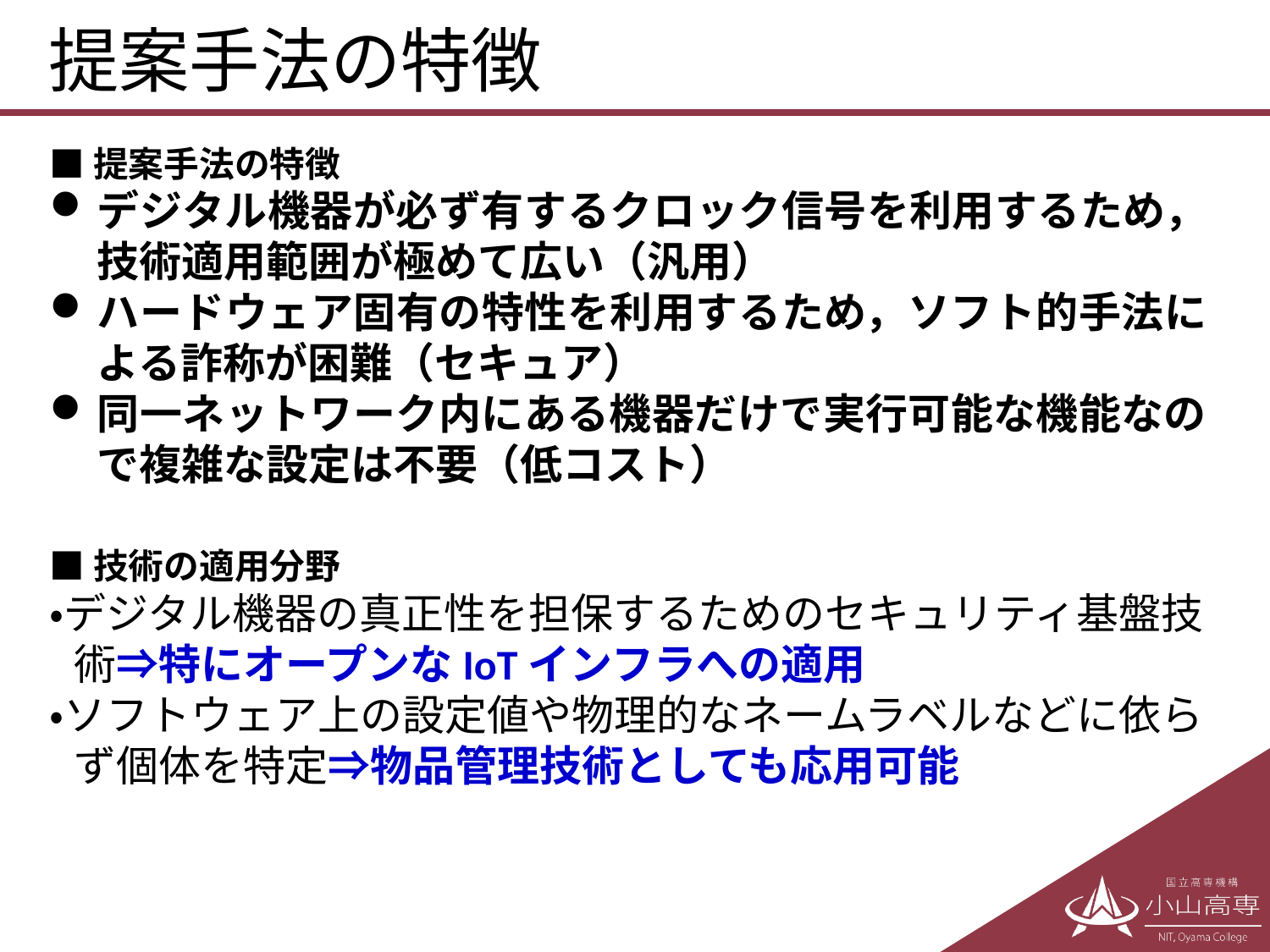

# 提案手法の特徴
■提案手法の特徴
デジタル機器が必ず有するクロック信号を利用するため，技術適用範囲が極めて広い（汎用）
ハードウェア固有の特性を利用するため，ソフト的手法による詐称が困難（セキュア）
同一ネットワーク内にある機器だけで実行可能な機能なので複雑な設定は不要（低コスト）
■技術の適用分野
・デジタル機器の真正性を担保するためのセキュリティ基盤技術⇒特にオープンなIoTインフラへの適用
・ソフトウェア上の設定値や物理的なネームラベルなどに依らず個体を特定⇒物品管理技術としても応用可能